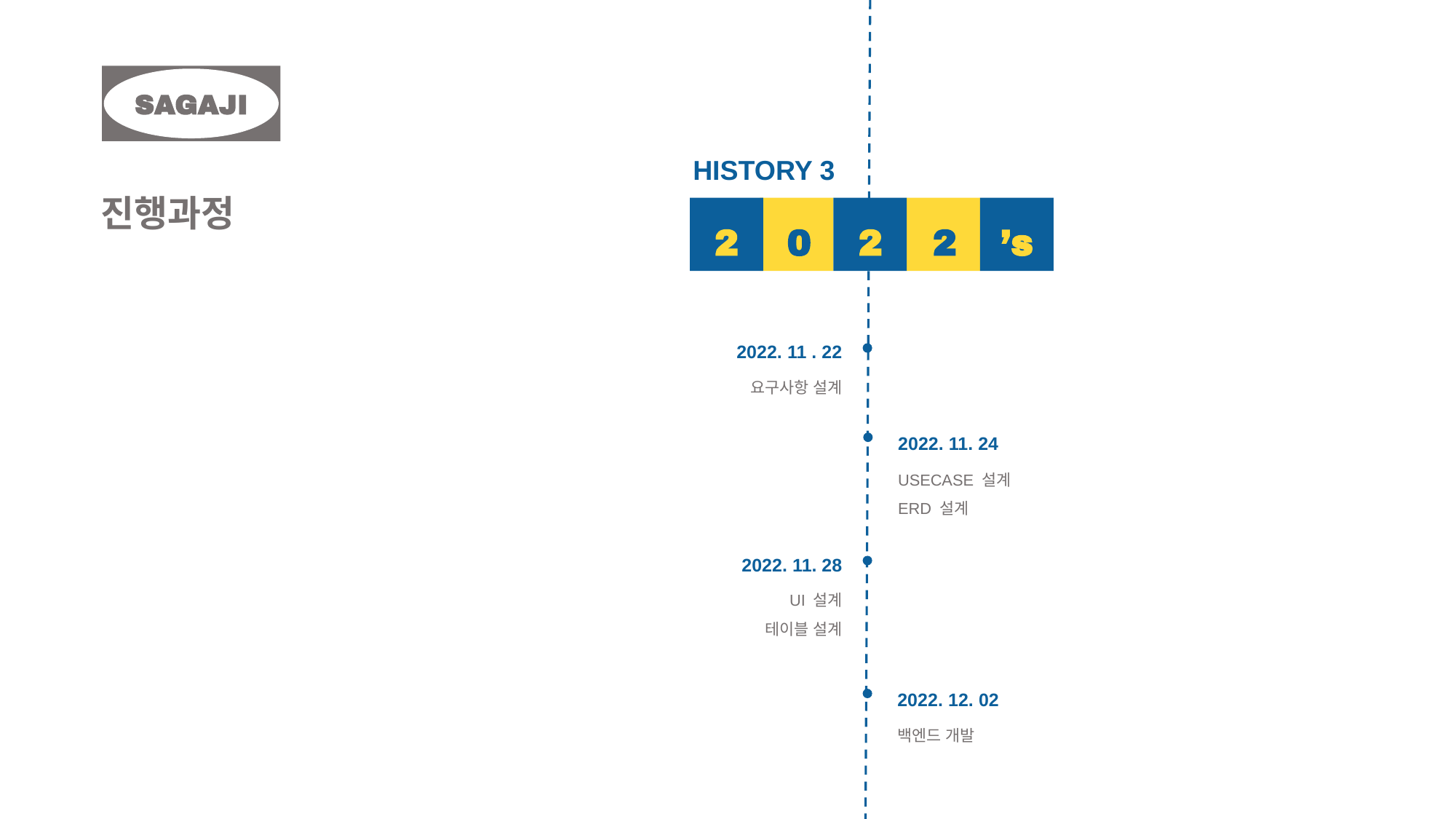

SAGAJI
HISTORY 3
진행과정

2
0
2
2
’s
2022. 11 . 22

요구사항 설계
2022. 11. 24

USECASE 설계
ERD 설계
2022. 11. 28

UI 설계
테이블 설계
2022. 12. 02

백엔드 개발